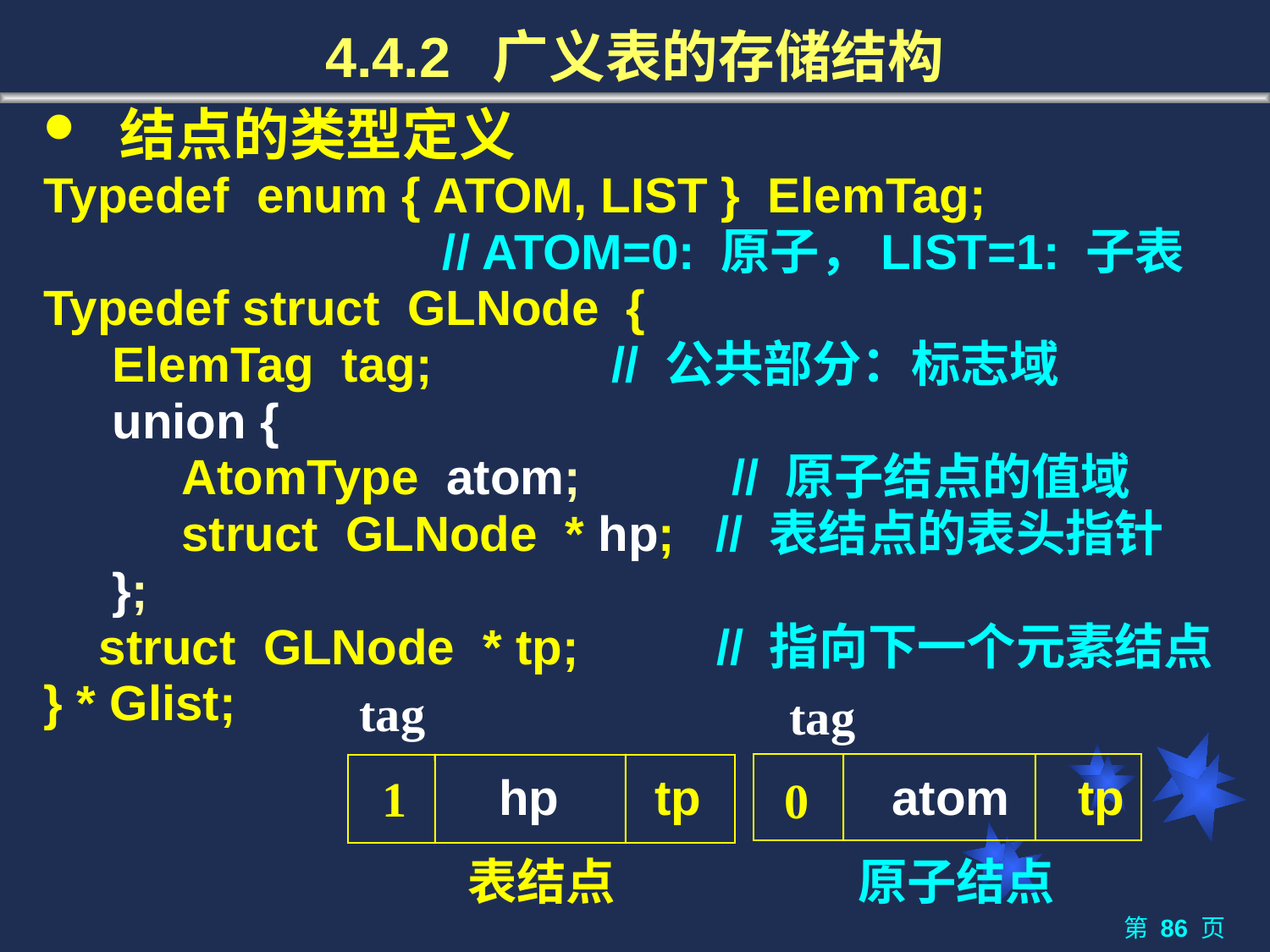

4.4.2  广义表的存储结构
 结点的类型定义
Typedef  enum { ATOM, LIST }  ElemTag;
                             // ATOM=0: 原子，LIST=1: 子表
Typedef struct  GLNode  {
     ElemTag  tag;             // 公共部分：标志域
     union {
          AtomType  atom;           // 原子结点的值域
          struct  GLNode  * hp;   // 表结点的表头指针
     };
    struct  GLNode  * tp;          // 指向下一个元素结点
} * Glist;
tag

1
  hp       tp
表结点
 tag
        atom     tp

0
原子结点
第 86 页